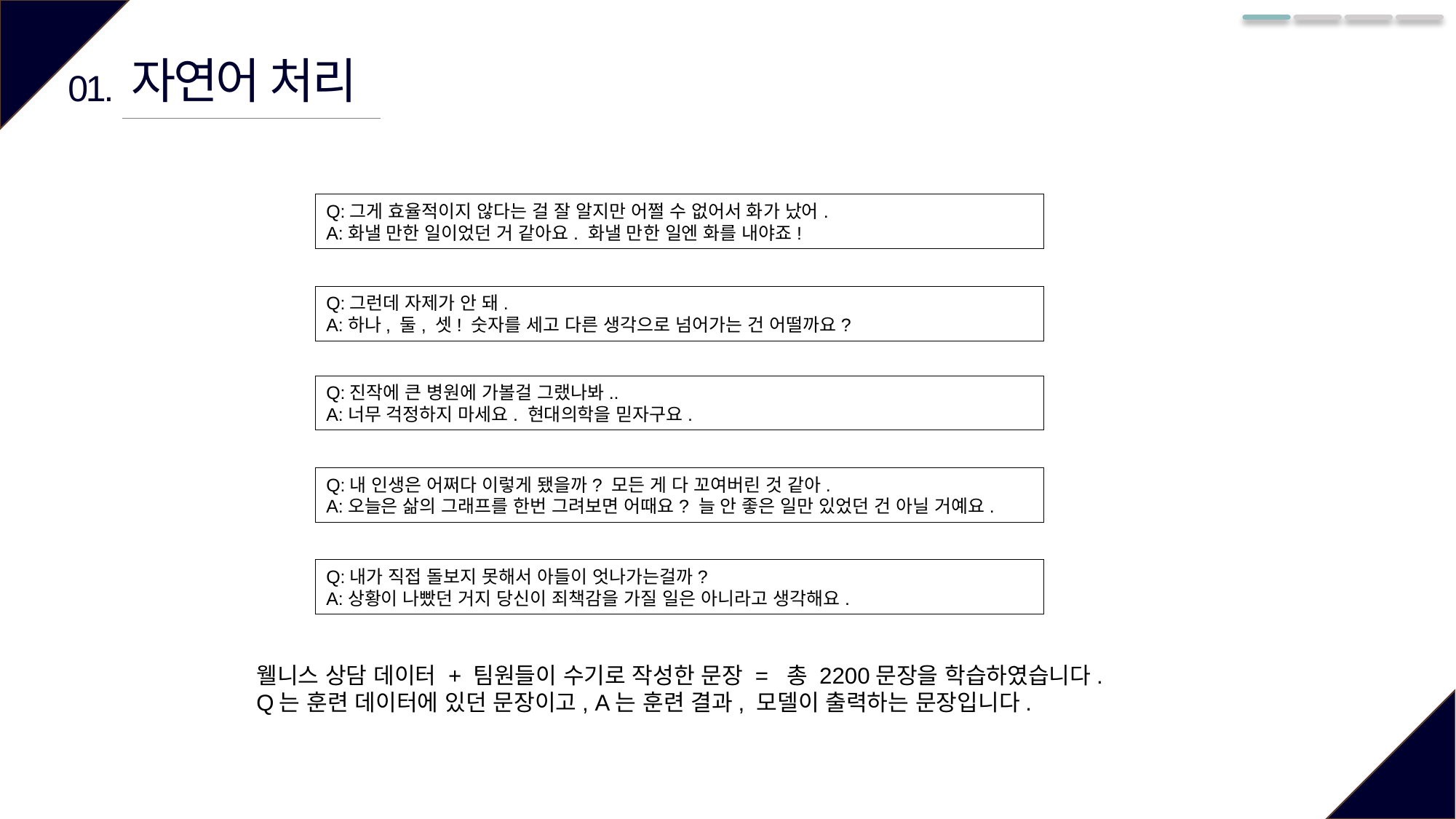

자연어 처리
01.
Q:그게 효율적이지 않다는 걸 잘 알지만 어쩔 수 없어서 화가 났어.
A:화낼 만한 일이었던 거 같아요. 화낼 만한 일엔 화를 내야죠!
Q:그런데 자제가 안 돼.
A:하나, 둘, 셋! 숫자를 세고 다른 생각으로 넘어가는 건 어떨까요?
Q:진작에 큰 병원에 가볼걸 그랬나봐..
A:너무 걱정하지 마세요. 현대의학을 믿자구요.
Q:내 인생은 어쩌다 이렇게 됐을까? 모든 게 다 꼬여버린 것 같아.
A:오늘은 삶의 그래프를 한번 그려보면 어때요? 늘 안 좋은 일만 있었던 건 아닐 거예요.
Q:내가 직접 돌보지 못해서 아들이 엇나가는걸까?
A:상황이 나빴던 거지 당신이 죄책감을 가질 일은 아니라고 생각해요.
웰니스 상담 데이터 + 팀원들이 수기로 작성한 문장 =  총 2200문장을 학습하였습니다.
Q는 훈련 데이터에 있던 문장이고, A는 훈련 결과, 모델이 출력하는 문장입니다.